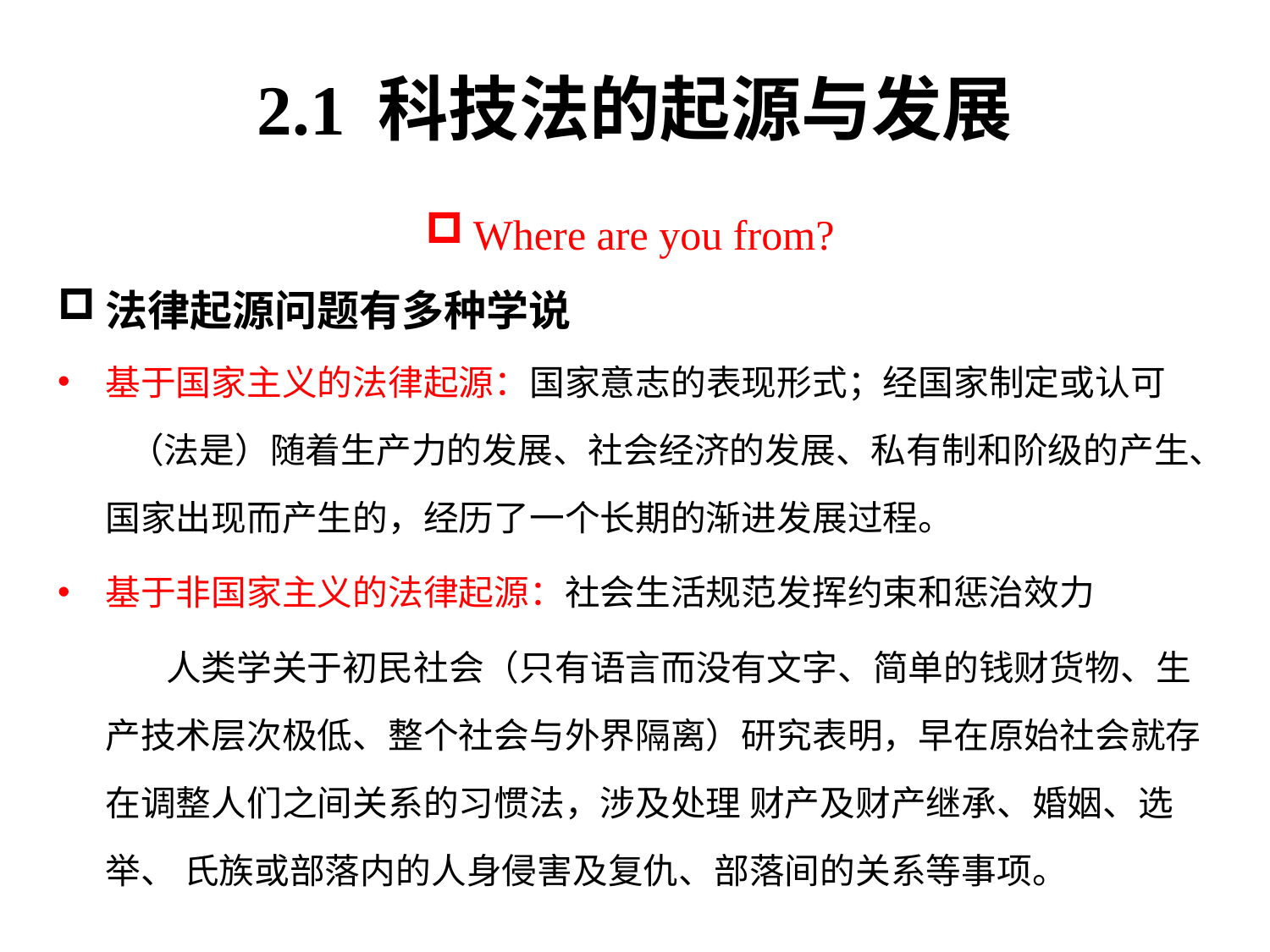

# 2.1 科技法的起源与发展
Where are you from?
法律起源问题有多种学说
基于国家主义的法律起源：国家意志的表现形式；经国家制定或认可
        （法是）随着生产力的发展、社会经济的发展、私有制和阶级的产生、国家出现而产生的，经历了一个长期的渐进发展过程。
基于非国家主义的法律起源：社会生活规范发挥约束和惩治效力
              人类学关于初民社会（只有语言而没有文字、简单的钱财货物、生产技术层次极低、整个社会与外界隔离）研究表明，早在原始社会就存在调整人们之间关系的习惯法，涉及处理 财产及财产继承、婚姻、选举、 氏族或部落内的人身侵害及复仇、部落间的关系等事项。